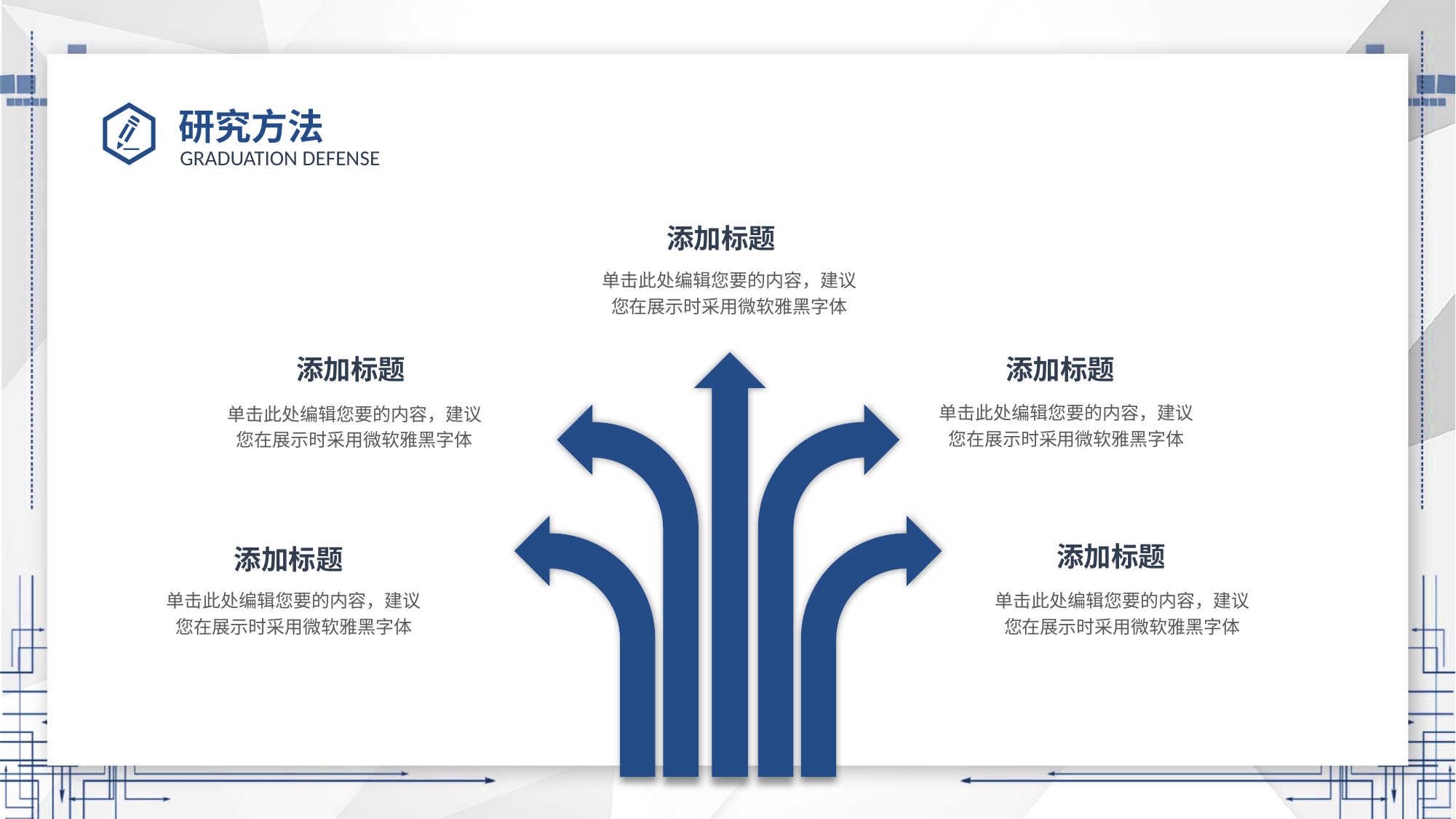

# 研究方法
添加标题
单击此处编辑您要的内容，建议您在展示时采用微软雅黑字体
添加标题
单击此处编辑您要的内容，建议您在展示时采用微软雅黑字体
添加标题
单击此处编辑您要的内容，建议您在展示时采用微软雅黑字体

添加标题
单击此处编辑您要的内容，建议您在展示时采用微软雅黑字体
添加标题
单击此处编辑您要的内容，建议您在展示时采用微软雅黑字体